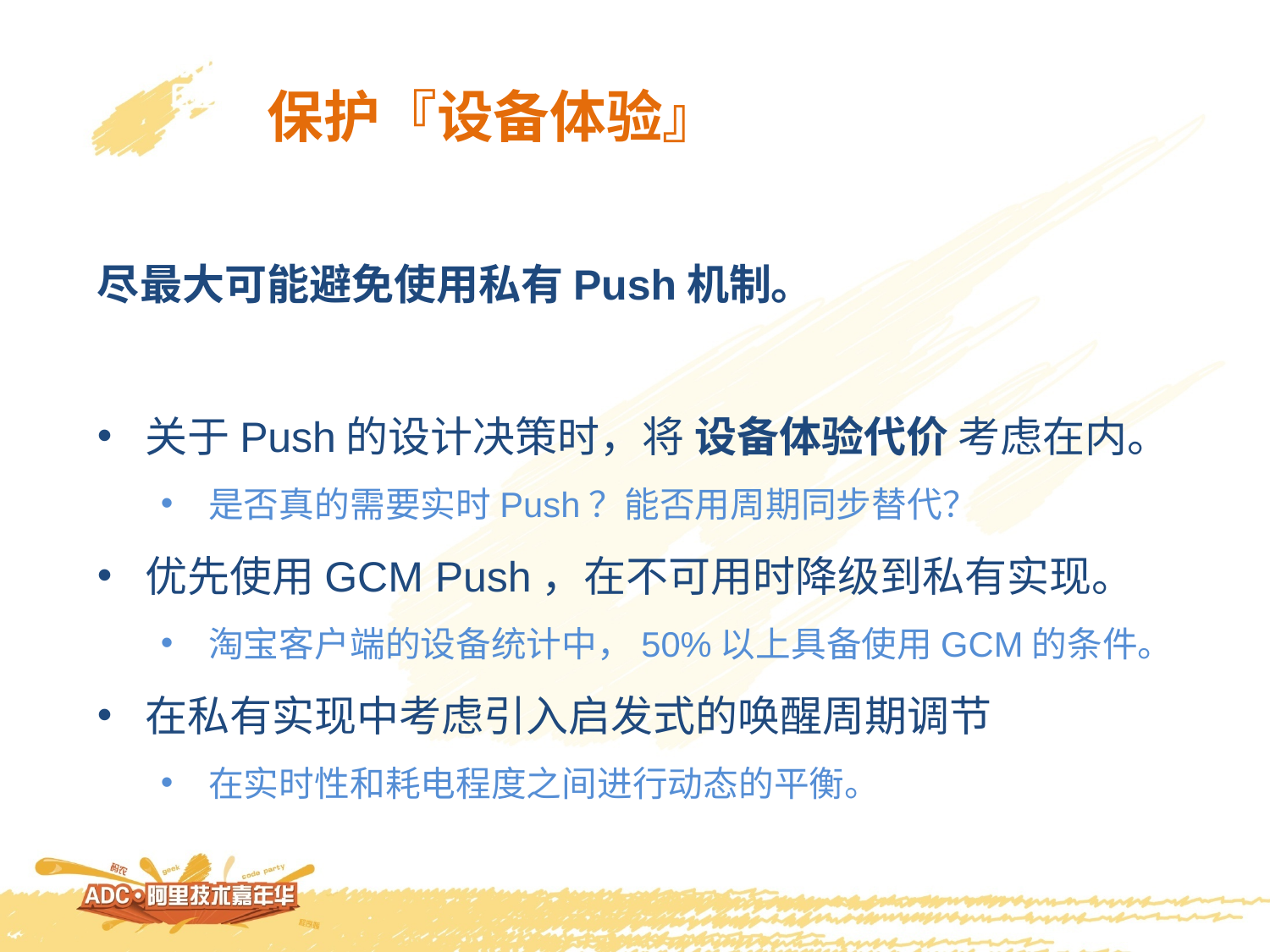

保护『设备体验』
尽最大可能避免使用私有Push机制。

关于Push的设计决策时，将 设备体验代价 考虑在内。
是否真的需要实时Push？能否用周期同步替代？
优先使用GCM Push，在不可用时降级到私有实现。
淘宝客户端的设备统计中，50%以上具备使用GCM的条件。
在私有实现中考虑引入启发式的唤醒周期调节
在实时性和耗电程度之间进行动态的平衡。